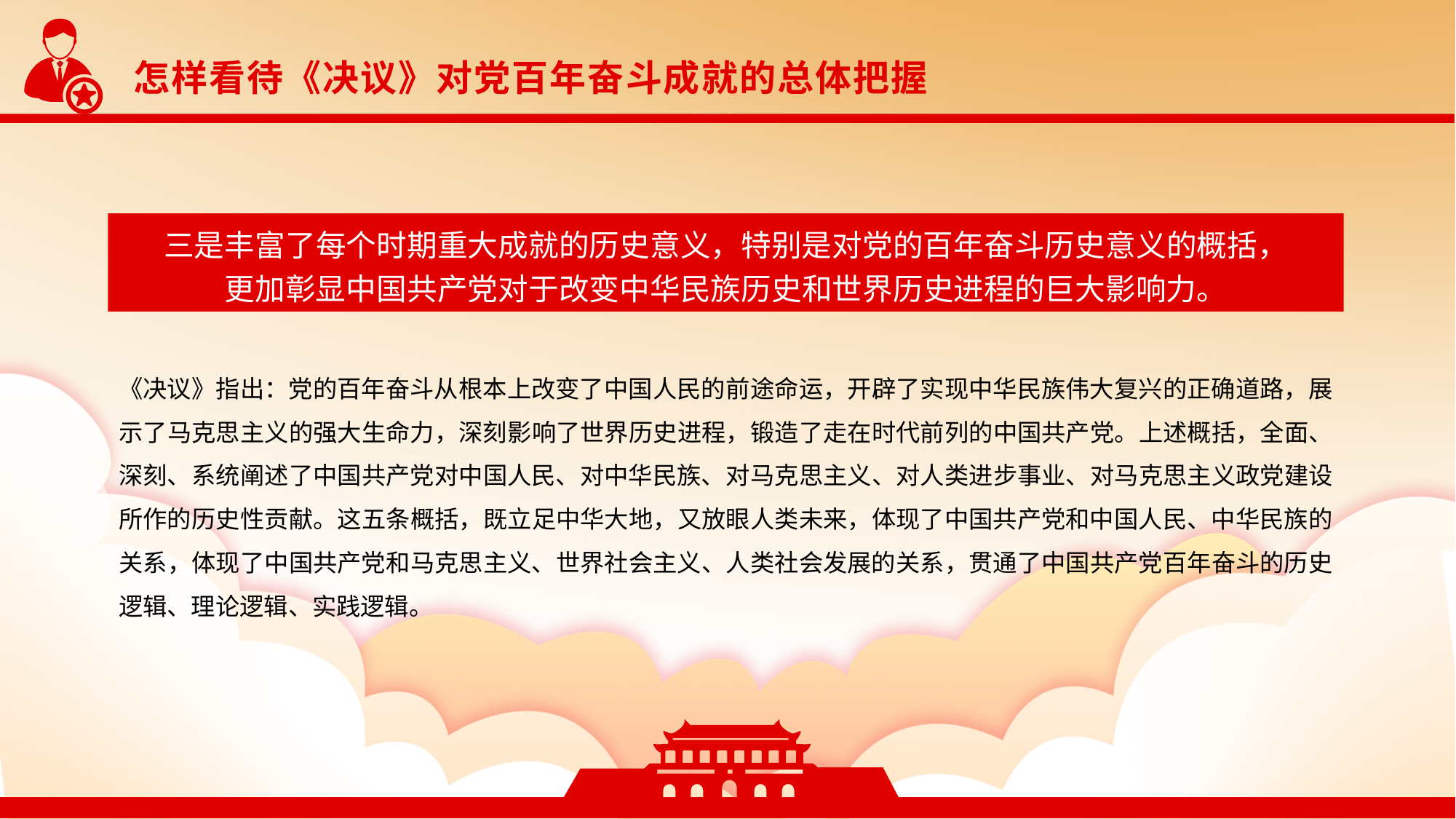

怎样看待《决议》对党百年奋斗成就的总体把握
三是丰富了每个时期重大成就的历史意义，特别是对党的百年奋斗历史意义的概括，
更加彰显中国共产党对于改变中华民族历史和世界历史进程的巨大影响力。
《决议》指出：党的百年奋斗从根本上改变了中国人民的前途命运，开辟了实现中华民族伟大复兴的正确道路，展示了马克思主义的强大生命力，深刻影响了世界历史进程，锻造了走在时代前列的中国共产党。上述概括，全面、深刻、系统阐述了中国共产党对中国人民、对中华民族、对马克思主义、对人类进步事业、对马克思主义政党建设所作的历史性贡献。这五条概括，既立足中华大地，又放眼人类未来，体现了中国共产党和中国人民、中华民族的关系，体现了中国共产党和马克思主义、世界社会主义、人类社会发展的关系，贯通了中国共产党百年奋斗的历史逻辑、理论逻辑、实践逻辑。